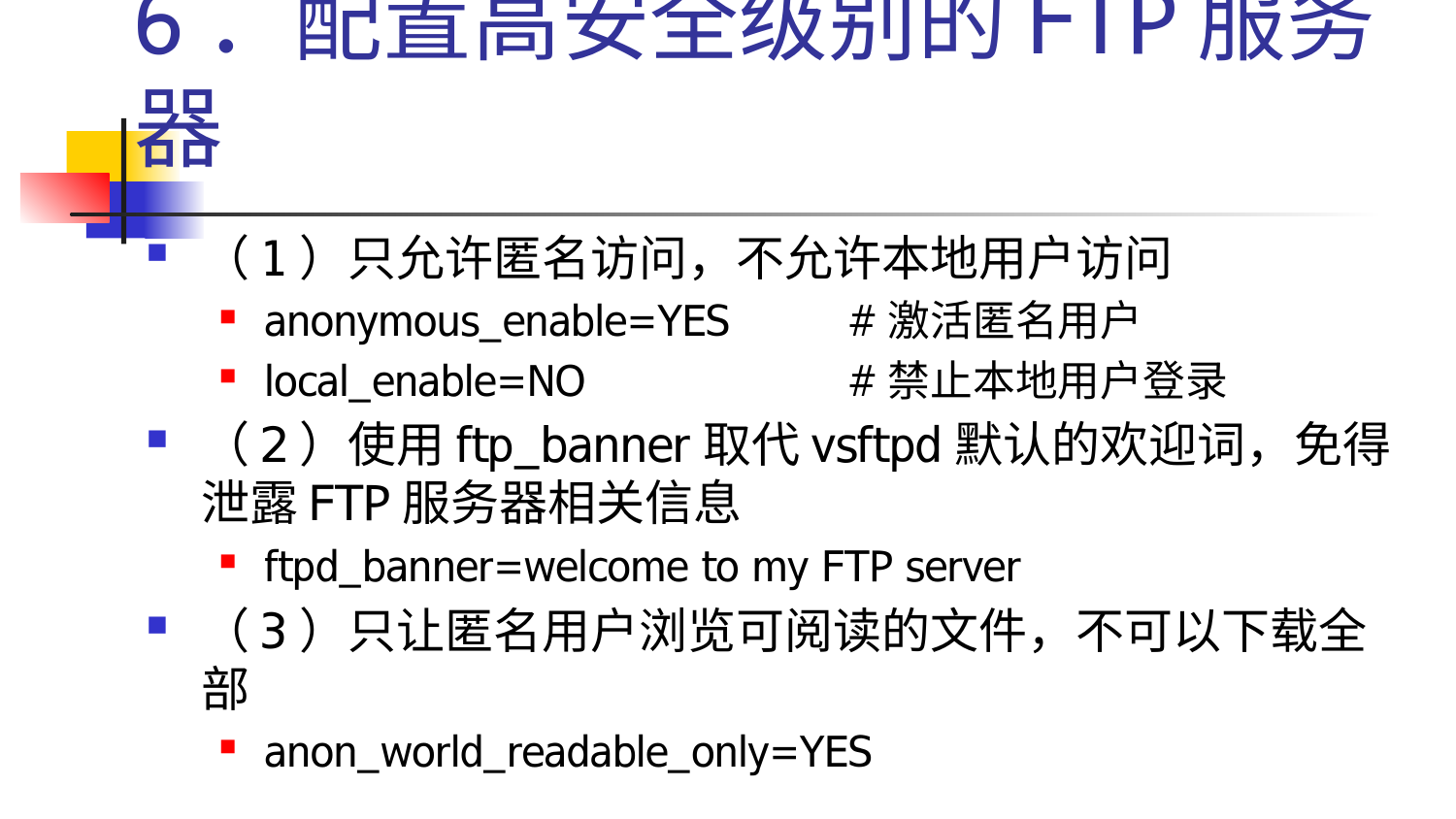

# 6．配置高安全级别的FTP服务器
（1）只允许匿名访问，不允许本地用户访问
anonymous_enable=YES	#激活匿名用户
local_enable=NO		#禁止本地用户登录
（2）使用ftp_banner取代vsftpd默认的欢迎词，免得泄露FTP服务器相关信息
ftpd_banner=welcome to my FTP server
（3）只让匿名用户浏览可阅读的文件，不可以下载全部
anon_world_readable_only=YES